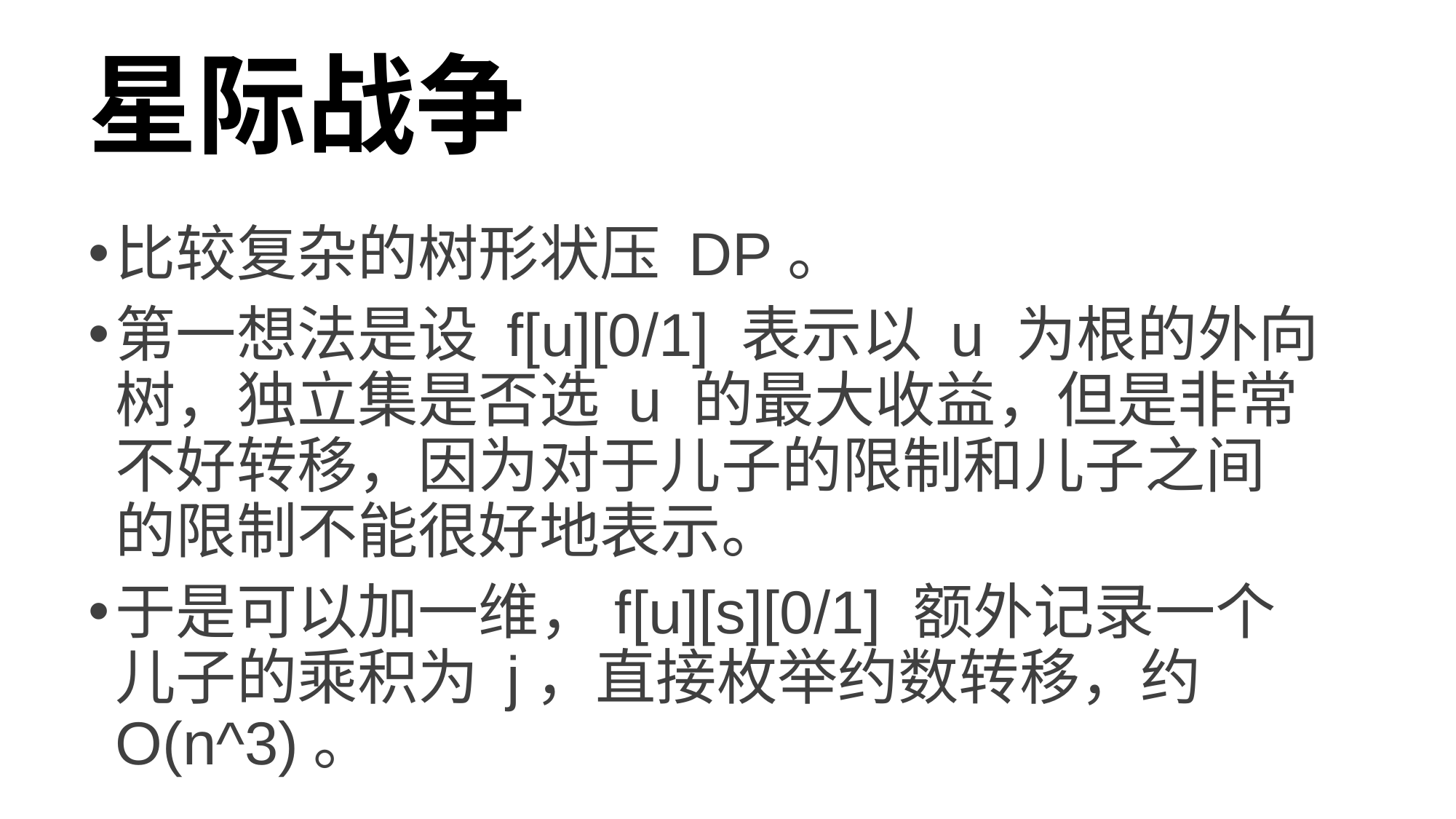

# 星际战争
比较复杂的树形状压 DP。
第一想法是设 f[u][0/1] 表示以 u 为根的外向树，独立集是否选 u 的最大收益，但是非常不好转移，因为对于儿子的限制和儿子之间的限制不能很好地表示。
于是可以加一维，f[u][s][0/1] 额外记录一个儿子的乘积为 j，直接枚举约数转移，约 O(n^3)。